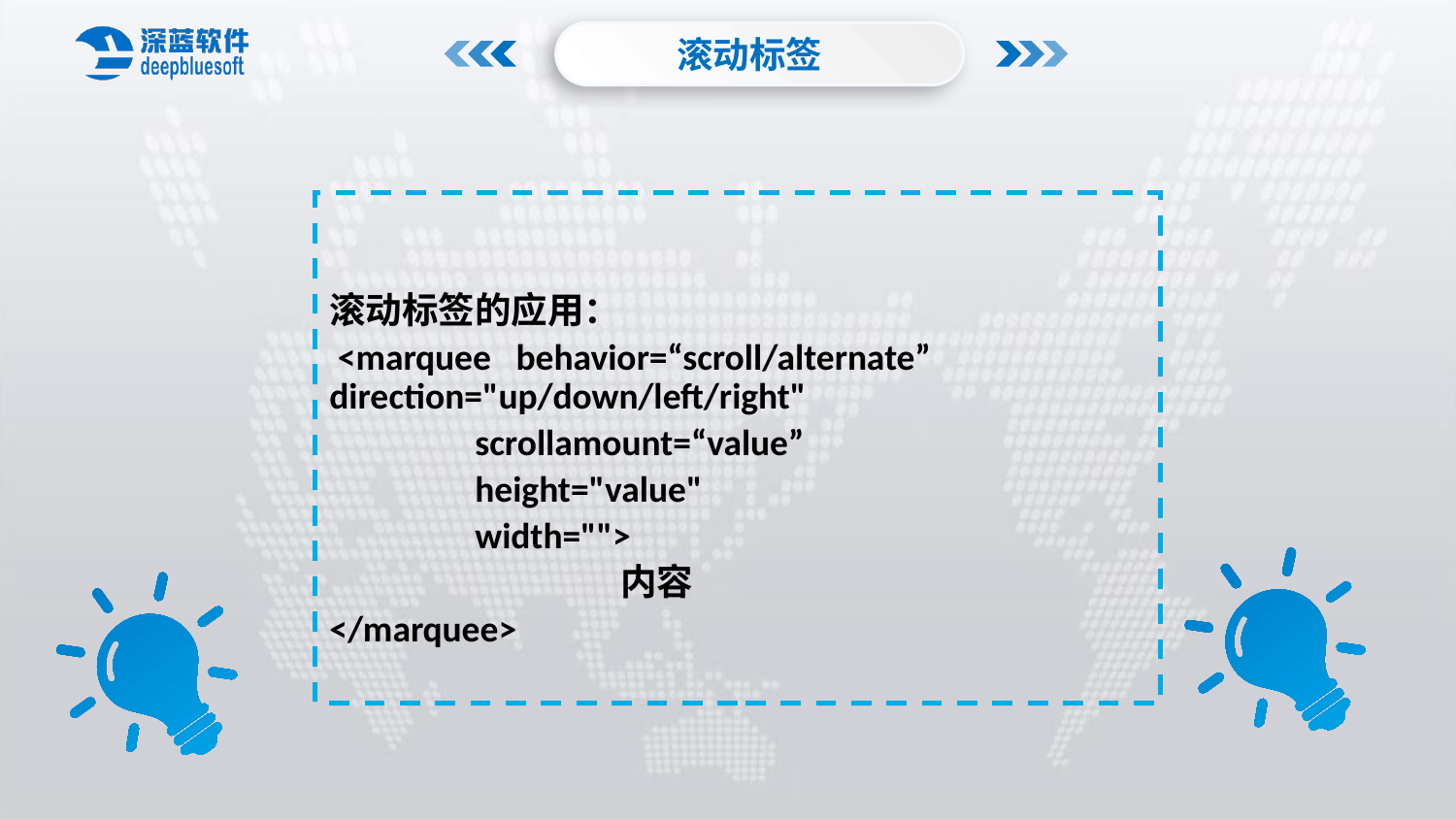

滚动标签

滚动标签的应用：
 <marquee   behavior=“scroll/alternate”  	direction="up/down/left/right"
	scrollamount=“value”
	height="value"
	width="">
		内容
</marquee>